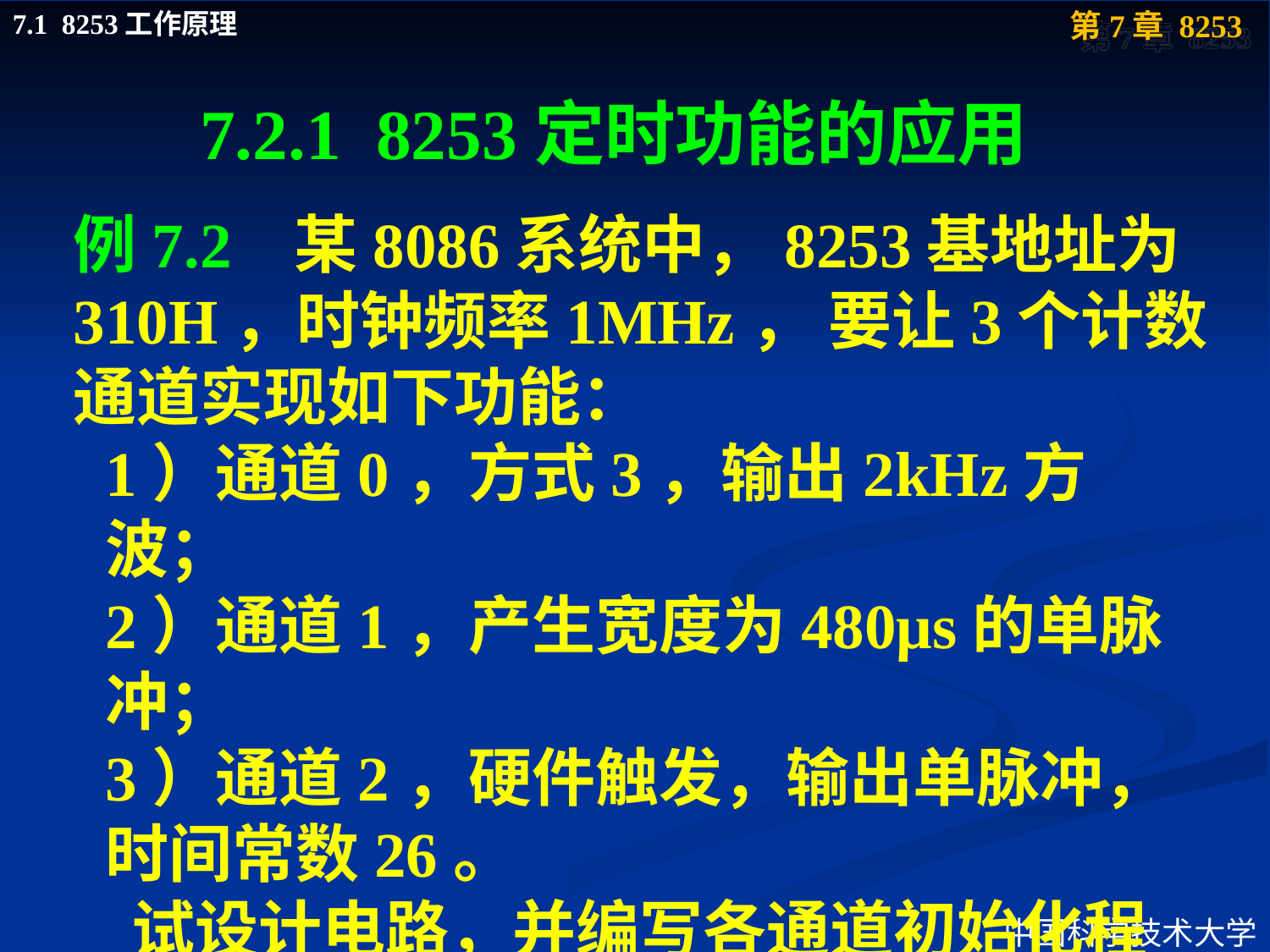

# 7.2.1  8253定时功能的应用
例7.2   某8086系统中，8253基地址为310H，时钟频率1MHz， 要让3个计数通道实现如下功能：
1）通道0，方式3，输出2kHz方波；
2）通道1，产生宽度为480μs的单脉冲；
3）通道2，硬件触发，输出单脉冲，时间常数26。
   试设计电路，并编写各通道初始化程序。